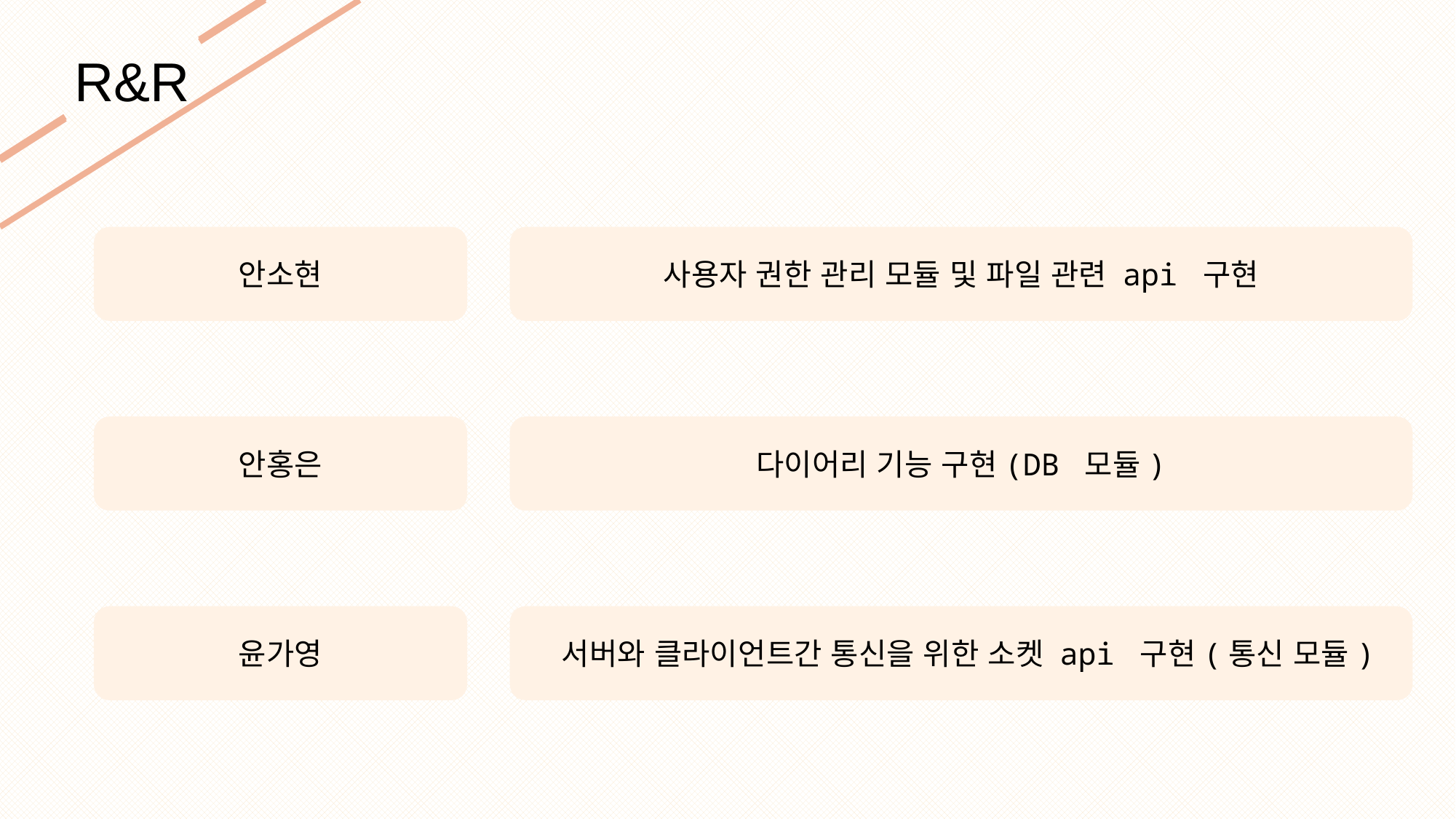

R&R
안소현
사용자 권한 관리 모듈 및 파일 관련 api 구현
다이어리 기능 구현(DB 모듈)
안홍은
윤가영
 서버와 클라이언트간 통신을 위한 소켓 api 구현(통신 모듈)